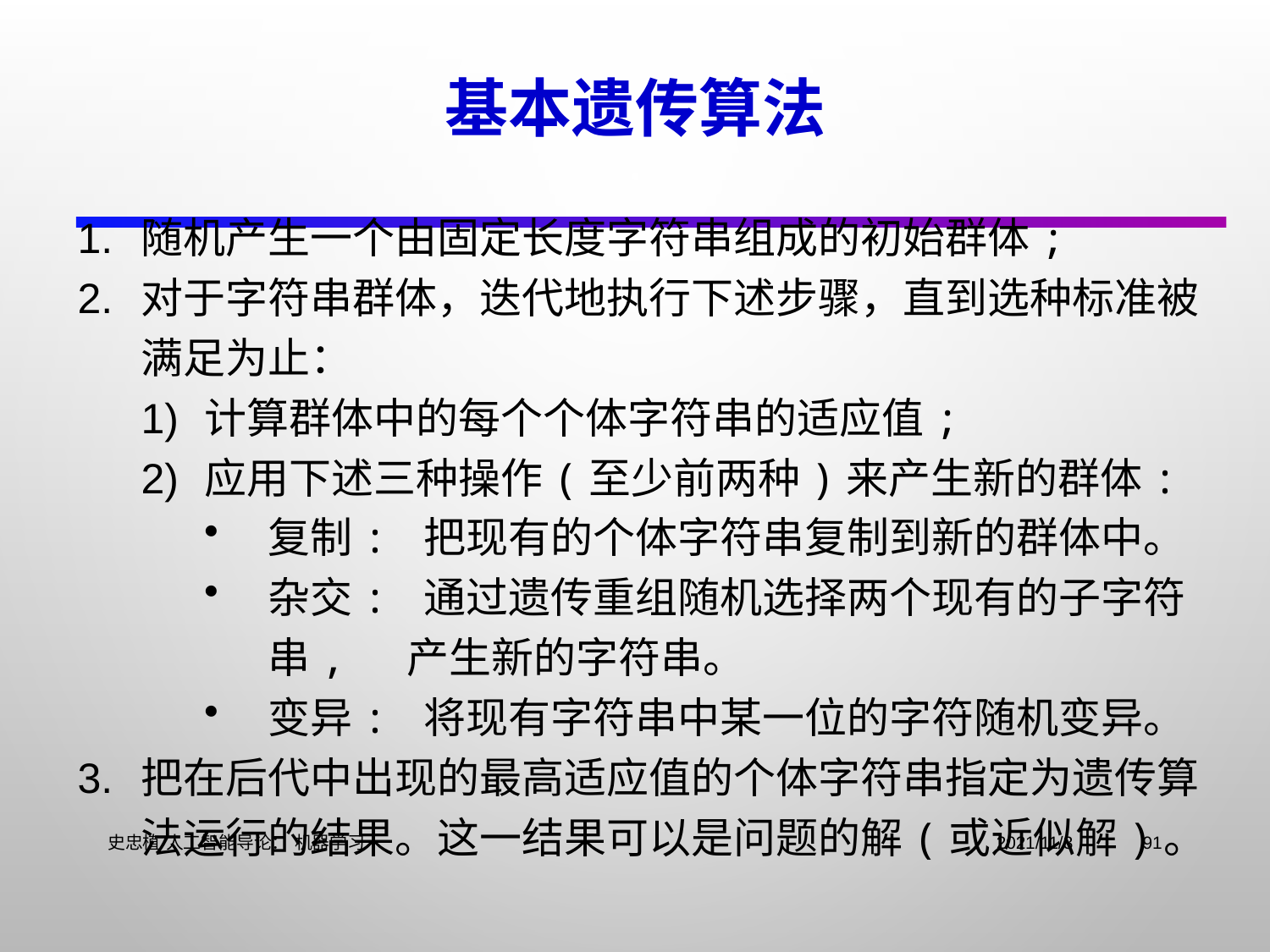

# 基本遗传算法
随机产生一个由固定长度字符串组成的初始群体;
对于字符串群体，迭代地执行下述步骤，直到选种标准被满足为止：
计算群体中的每个个体字符串的适应值;
应用下述三种操作(至少前两种)来产生新的群体:
复制: 把现有的个体字符串复制到新的群体中。
杂交: 通过遗传重组随机选择两个现有的子字符串,  产生新的字符串。
变异: 将现有字符串中某一位的字符随机变异。
把在后代中出现的最高适应值的个体字符串指定为遗传算法运行的结果。这一结果可以是问题的解(或近似解)。
史忠植 人工智能导论： 机器学习
2021/11/3
91